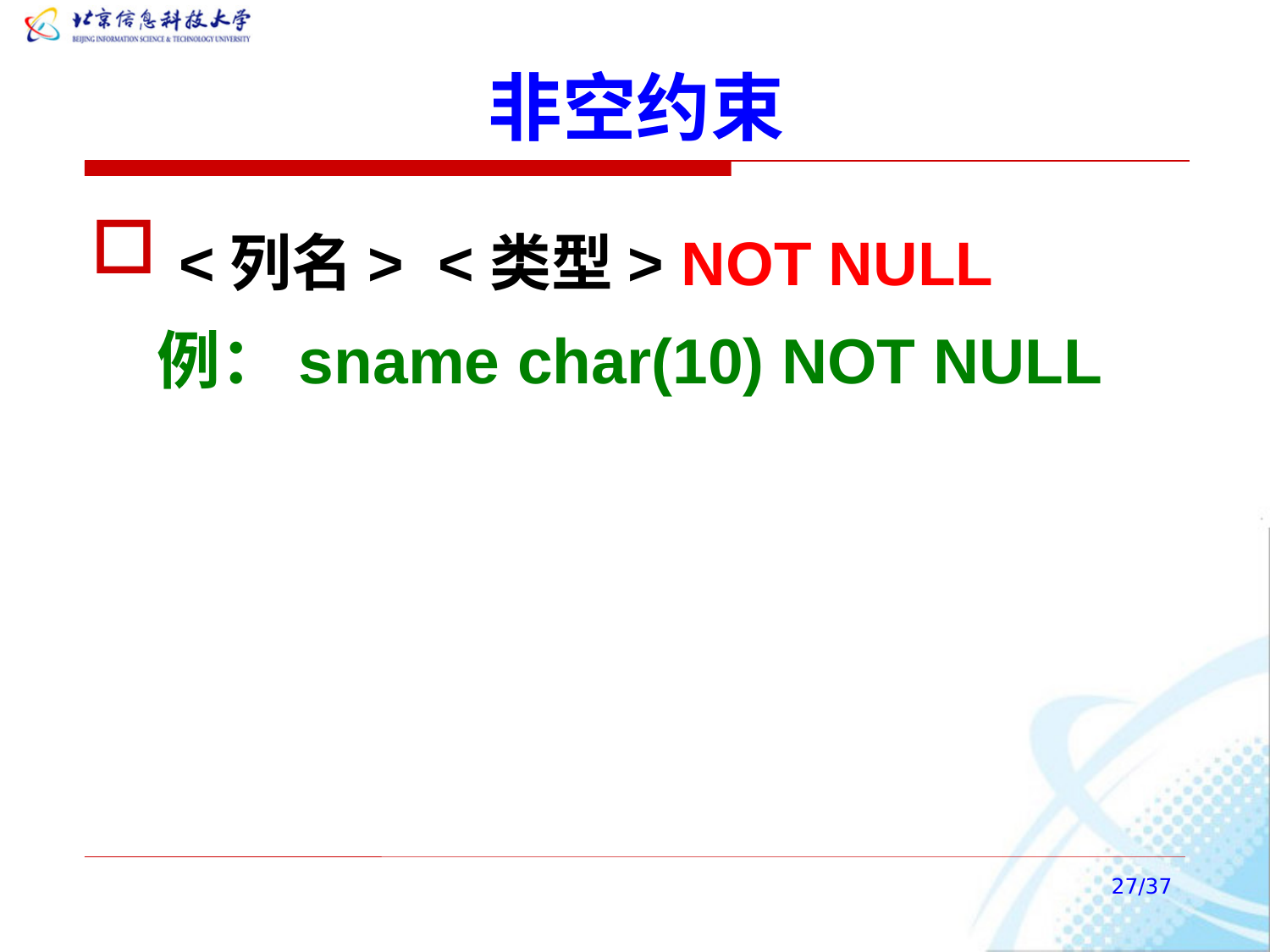

# 非空约束
 <列名>  <类型> NOT NULL
	例：sname char(10) NOT NULL

27/37